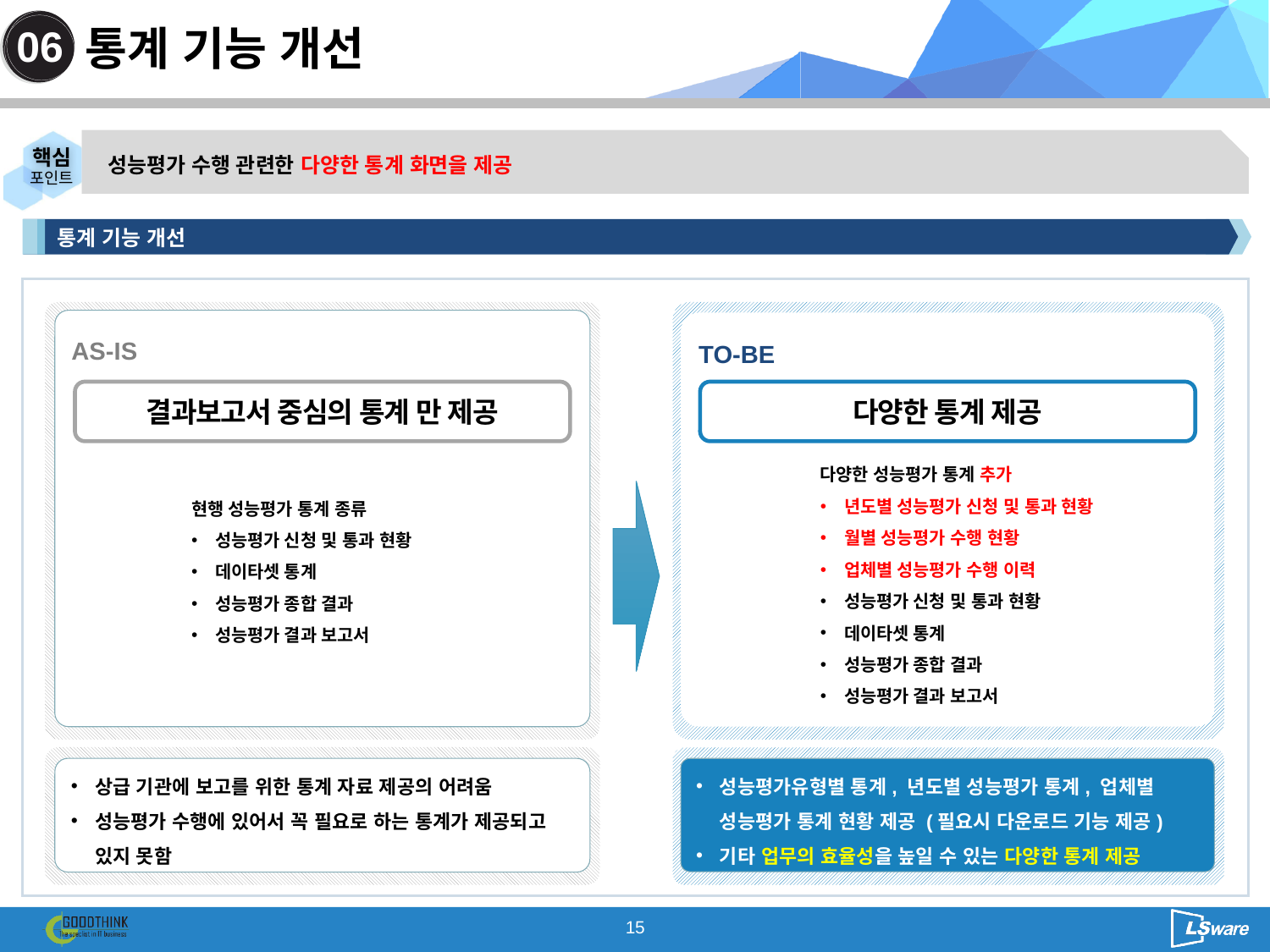

# 통계 기능 개선
06
성능평가 수행 관련한 다양한 통계 화면을 제공
통계 기능 개선

AS-IS
TO-BE
결과보고서 중심의 통계 만 제공
다양한 통계 제공
다양한 성능평가 통계 추가
년도별 성능평가 신청 및 통과 현황
월별 성능평가 수행 현황
업체별 성능평가 수행 이력
성능평가 신청 및 통과 현황
데이타셋 통계
성능평가 종합 결과
성능평가 결과 보고서
현행 성능평가 통계 종류
성능평가 신청 및 통과 현황
데이타셋 통계
성능평가 종합 결과
성능평가 결과 보고서

상급 기관에 보고를 위한 통계 자료 제공의 어려움
성능평가 수행에 있어서 꼭 필요로 하는 통계가 제공되고 있지 못함
성능평가유형별 통계, 년도별 성능평가 통계, 업체별 성능평가 통계 현황 제공 (필요시 다운로드 기능 제공)
기타 업무의 효율성을 높일 수 있는 다양한 통계 제공